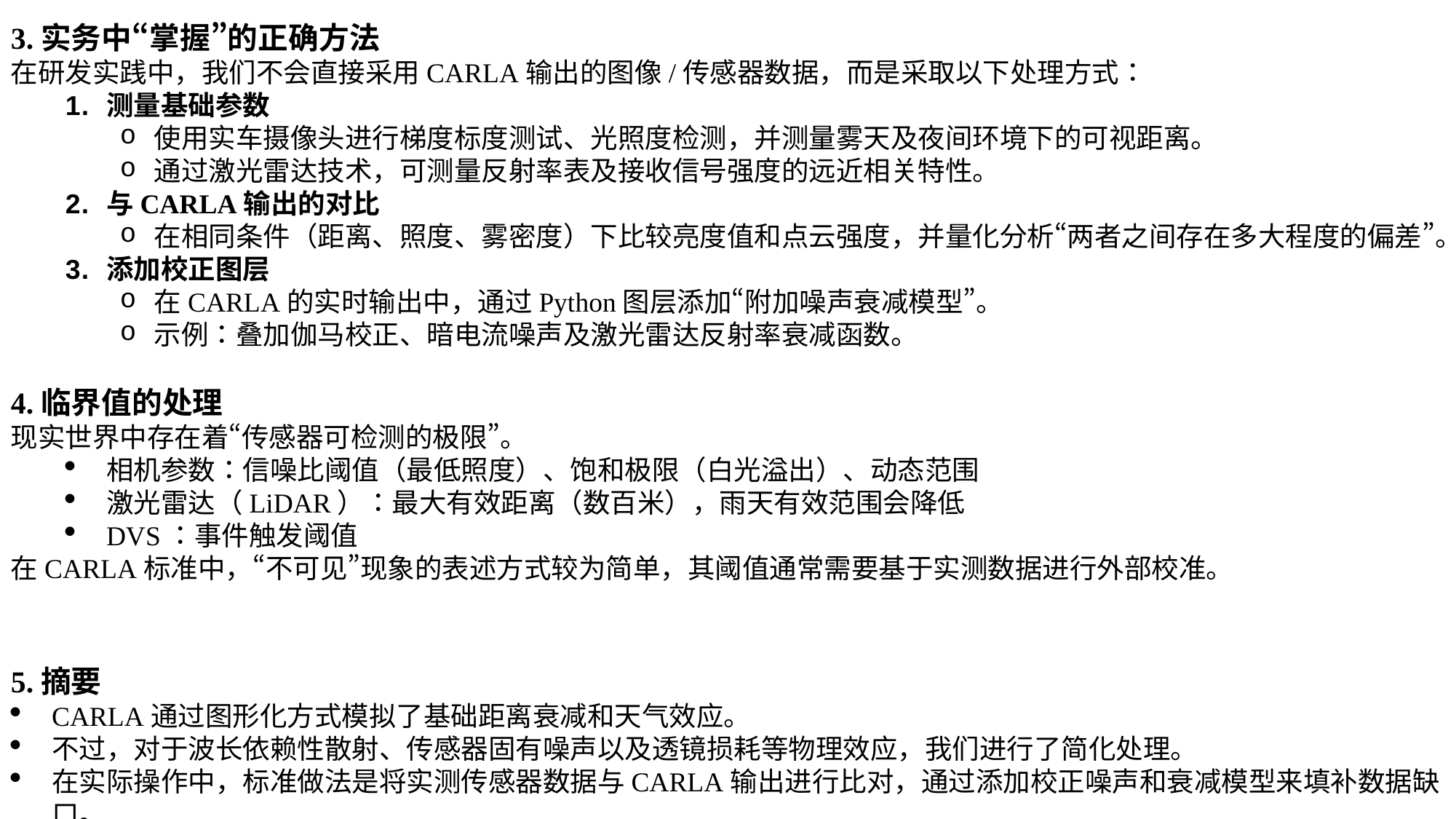

3.实务中“掌握”的正确方法
在研发实践中，我们不会直接采用CARLA输出的图像/传感器数据，而是采取以下处理方式：
测量基础参数
使用实车摄像头进行梯度标度测试、光照度检测，并测量雾天及夜间环境下的可视距离。
通过激光雷达技术，可测量反射率表及接收信号强度的远近相关特性。
与CARLA输出的对比
在相同条件（距离、照度、雾密度）下比较亮度值和点云强度，并量化分析“两者之间存在多大程度的偏差”。
添加校正图层
在CARLA的实时输出中，通过Python图层添加“附加噪声衰减模型”。
示例：叠加伽马校正、暗电流噪声及激光雷达反射率衰减函数。
4.临界值的处理
现实世界中存在着“传感器可检测的极限”。
相机参数：信噪比阈值（最低照度）、饱和极限（白光溢出）、动态范围
激光雷达（LiDAR）：最大有效距离（数百米），雨天有效范围会降低
DVS：事件触发阈值
在CARLA标准中，“不可见”现象的表述方式较为简单，其阈值通常需要基于实测数据进行外部校准。
5.摘要
CARLA通过图形化方式模拟了基础距离衰减和天气效应。
不过，对于波长依赖性散射、传感器固有噪声以及透镜损耗等物理效应，我们进行了简化处理。
在实际操作中，标准做法是将实测传感器数据与CARLA输出进行比对，通过添加校正噪声和衰减模型来填补数据缺口。